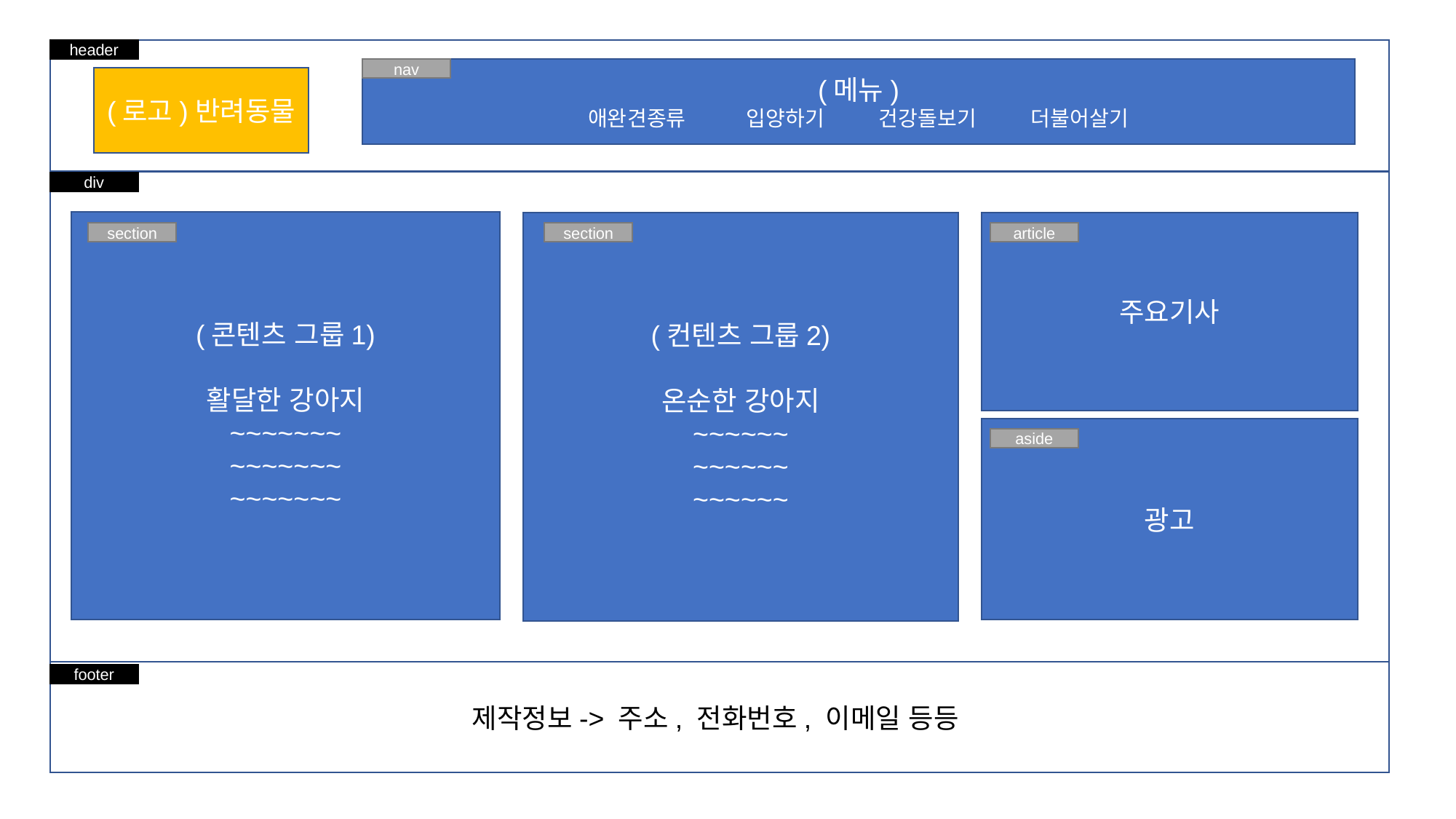

header
(메뉴)
애완견종류          입양하기         건강돌보기         더불어살기
nav
(로고)반려동물
div
(콘텐츠 그룹1)

활달한 강아지
~~~~~~~
~~~~~~~
~~~~~~~
(컨텐츠 그룹2)

온순한 강아지
~~~~~~
~~~~~~
~~~~~~
주요기사
section
section
article
광고
aside
제작정보-> 주소, 전화번호, 이메일 등등
footer